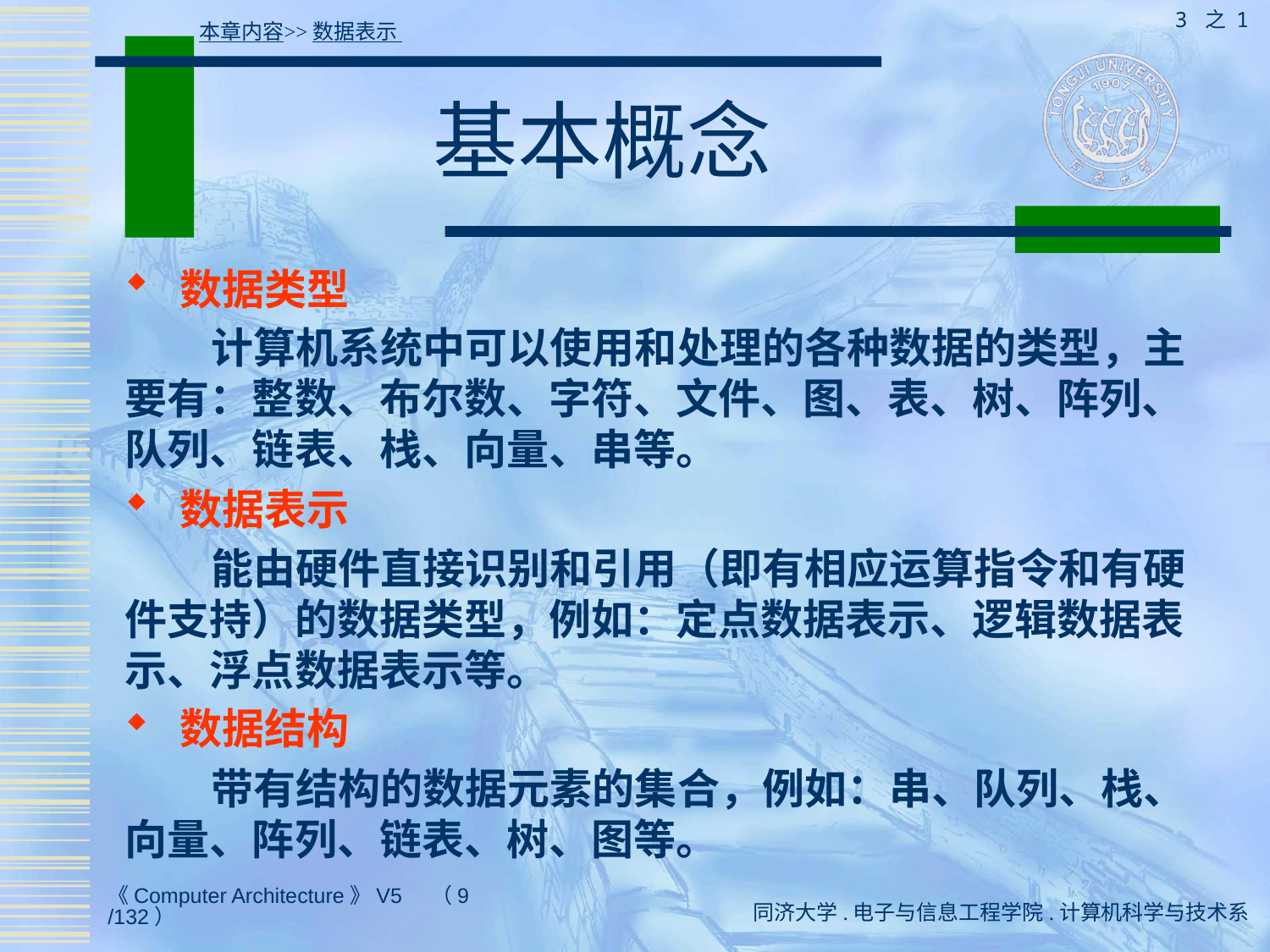

3 之 1
本章内容>>数据表示
# 基本概念
  数据类型
        计算机系统中可以使用和处理的各种数据的类型，主要有：整数、布尔数、字符、文件、图、表、树、阵列、队列、链表、栈、向量、串等。
  数据表示
        能由硬件直接识别和引用（即有相应运算指令和有硬件支持）的数据类型，例如：定点数据表示、逻辑数据表示、浮点数据表示等。
  数据结构
        带有结构的数据元素的集合，例如：串、队列、栈、向量、阵列、链表、树、图等。